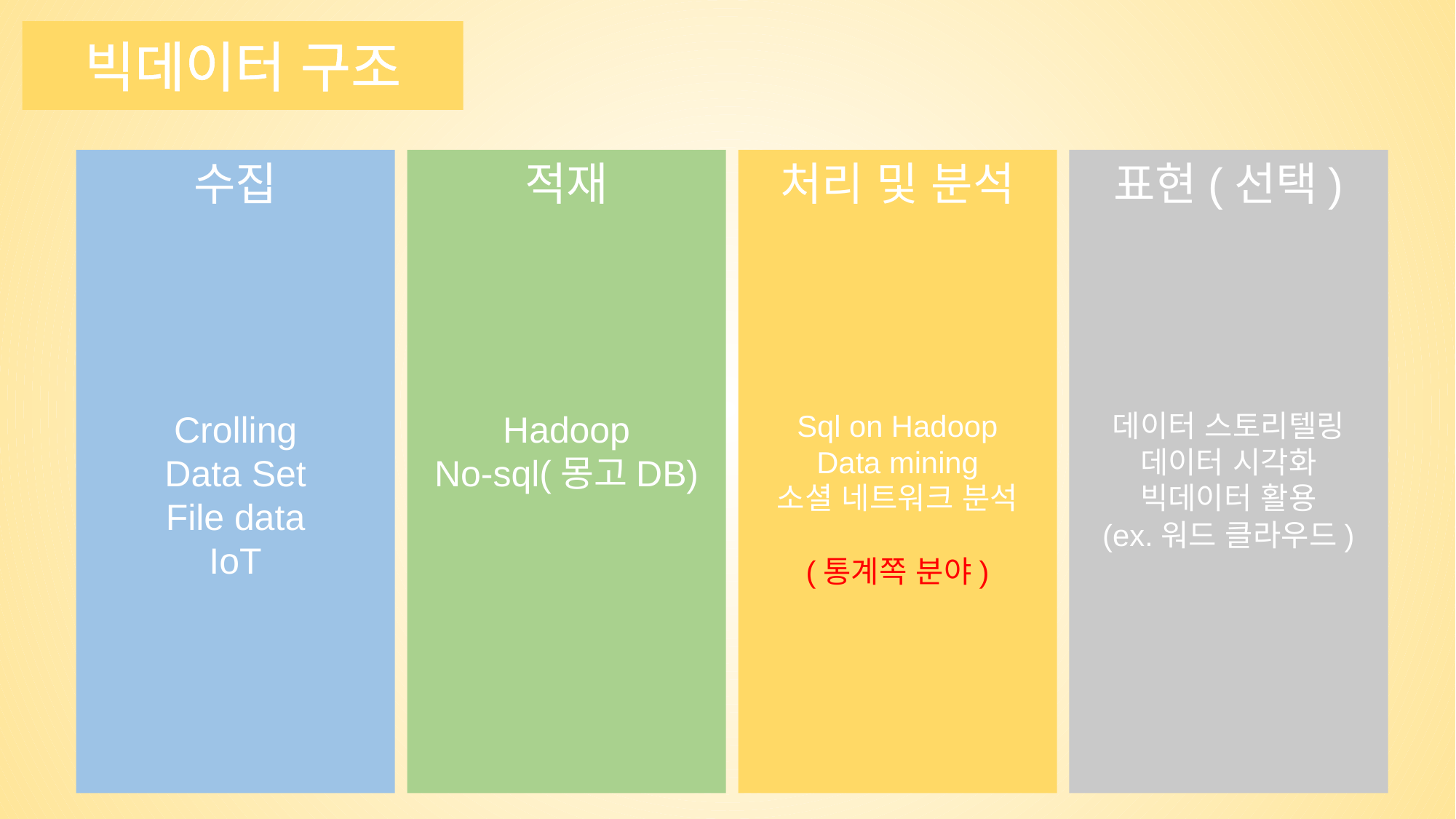

빅데이터 구조
수집

Crolling
Data Set
File data
IoT
적재

Hadoop
No-sql(몽고DB)
처리 및 분석

Sql on Hadoop
Data mining
소셜 네트워크 분석

(통계쪽 분야)
표현(선택)

데이터 스토리텔링
데이터 시각화
빅데이터 활용
(ex.워드 클라우드)